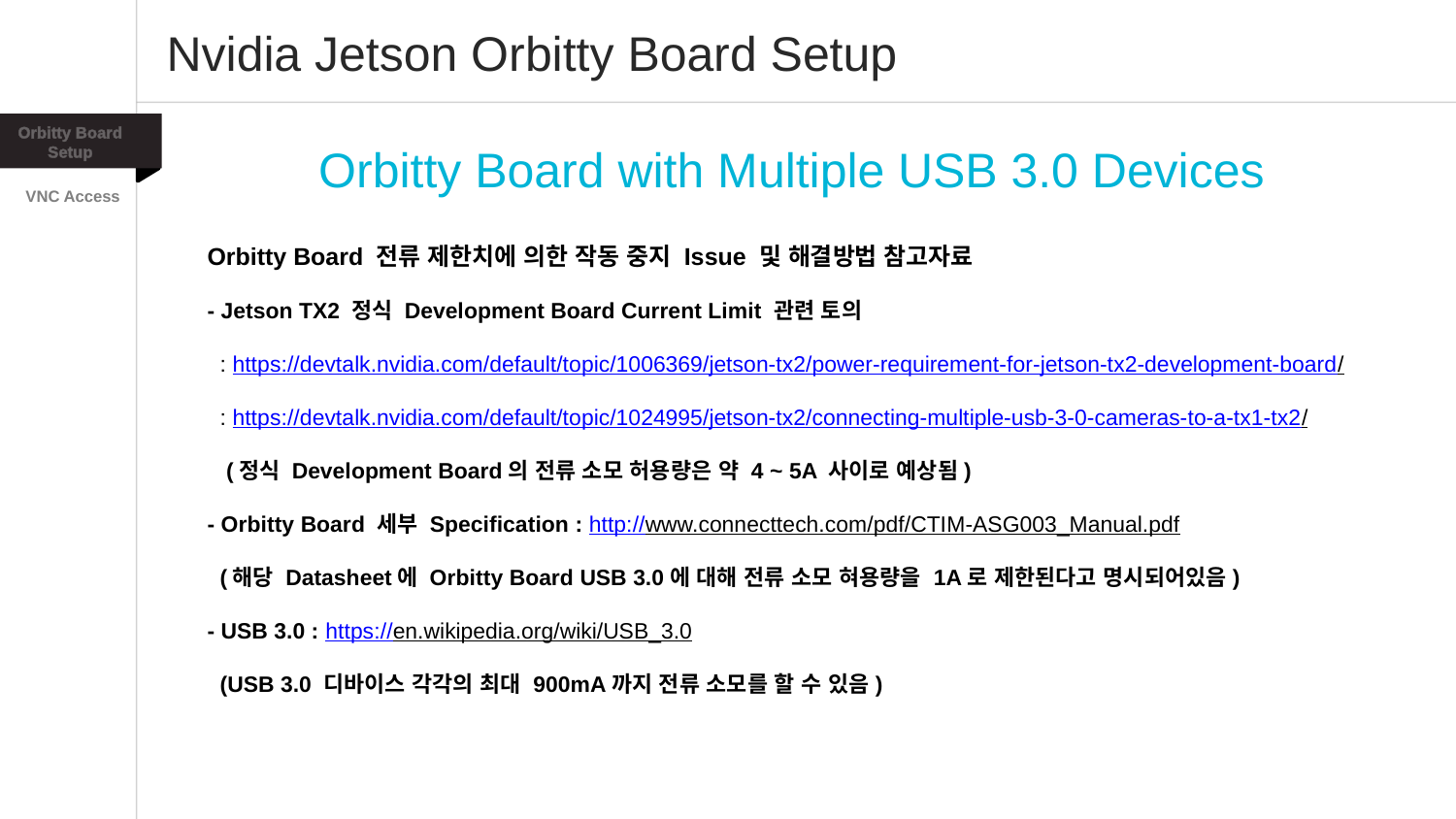

Nvidia Jetson Orbitty Board Setup
Orbitty Board with Multiple USB 3.0 Devices

Orbitty Board
Setup
VNC Access
Orbitty Board 전류 제한치에 의한 작동 중지 Issue 및 해결방법 참고자료
- Jetson TX2 정식 Development Board Current Limit 관련 토의
  : https://devtalk.nvidia.com/default/topic/1006369/jetson-tx2/power-requirement-for-jetson-tx2-development-board/
  : https://devtalk.nvidia.com/default/topic/1024995/jetson-tx2/connecting-multiple-usb-3-0-cameras-to-a-tx1-tx2/
   (정식 Development Board의 전류 소모 허용량은 약 4 ~ 5A 사이로 예상됨)
- Orbitty Board 세부 Specification : http://www.connecttech.com/pdf/CTIM-ASG003_Manual.pdf
  (해당 Datasheet에 Orbitty Board USB 3.0에 대해 전류 소모 혀용량을 1A로 제한된다고 명시되어있음)
- USB 3.0 : https://en.wikipedia.org/wiki/USB_3.0
  (USB 3.0 디바이스 각각의 최대 900mA까지 전류 소모를 할 수 있음)